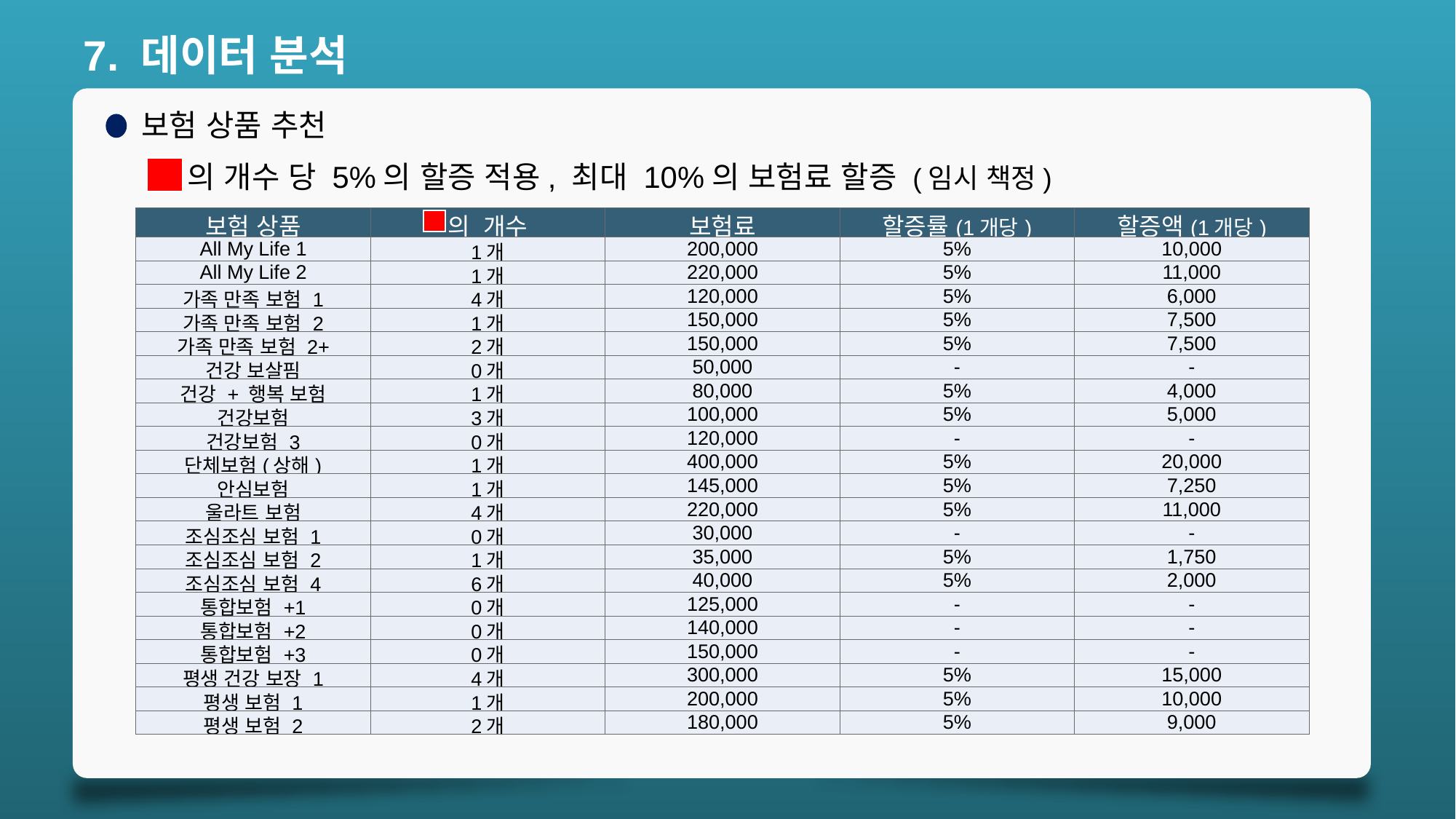

7. 데이터 분석
보험 상품 추천

의 개수 당 5%의 할증 적용, 최대 10%의 보험료 할증 (임시 책정)

| 보험 상품 | 의 개수 | 보험료 | 할증률(1개당) | 할증액(1개당) |
| --- | --- | --- | --- | --- |
| All My Life 1 | 1개 | 200,000 | 5% | 10,000 |
| All My Life 2 | 1개 | 220,000 | 5% | 11,000 |
| 가족 만족 보험 1 | 4개 | 120,000 | 5% | 6,000 |
| 가족 만족 보험 2 | 1개 | 150,000 | 5% | 7,500 |
| 가족 만족 보험 2+ | 2개 | 150,000 | 5% | 7,500 |
| 건강 보살핌 | 0개 | 50,000 | - | - |
| 건강 + 행복 보험 | 1개 | 80,000 | 5% | 4,000 |
| 건강보험 | 3개 | 100,000 | 5% | 5,000 |
| 건강보험 3 | 0개 | 120,000 | - | - |
| 단체보험(상해) | 1개 | 400,000 | 5% | 20,000 |
| 안심보험 | 1개 | 145,000 | 5% | 7,250 |
| 울라트 보험 | 4개 | 220,000 | 5% | 11,000 |
| 조심조심 보험 1 | 0개 | 30,000 | - | - |
| 조심조심 보험 2 | 1개 | 35,000 | 5% | 1,750 |
| 조심조심 보험 4 | 6개 | 40,000 | 5% | 2,000 |
| 통합보험 +1 | 0개 | 125,000 | - | - |
| 통합보험 +2 | 0개 | 140,000 | - | - |
| 통합보험 +3 | 0개 | 150,000 | - | - |
| 평생 건강 보장 1 | 4개 | 300,000 | 5% | 15,000 |
| 평생 보험 1 | 1개 | 200,000 | 5% | 10,000 |
| 평생 보험 2 | 2개 | 180,000 | 5% | 9,000 |